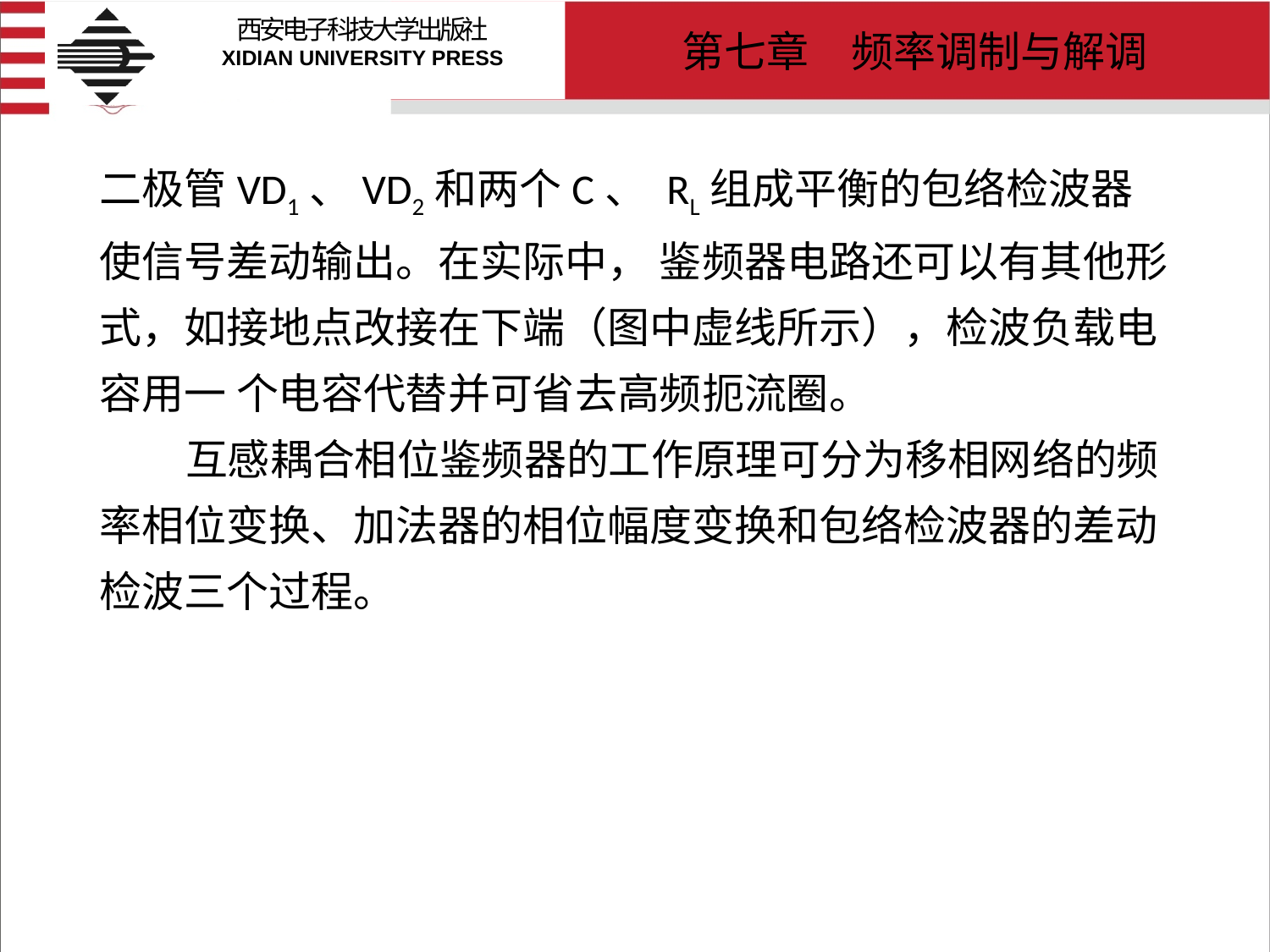

# 二极管VD1、VD2和两个C、 RL组成平衡的包络检波器使信号差动输出。在实际中， 鉴频器电路还可以有其他形式，如接地点改接在下端（图中虚线所示），检波负载电容用一 个电容代替并可省去高频扼流圈。 互感耦合相位鉴频器的工作原理可分为移相网络的频率相位变换、加法器的相位幅度变换和包络检波器的差动检波三个过程。